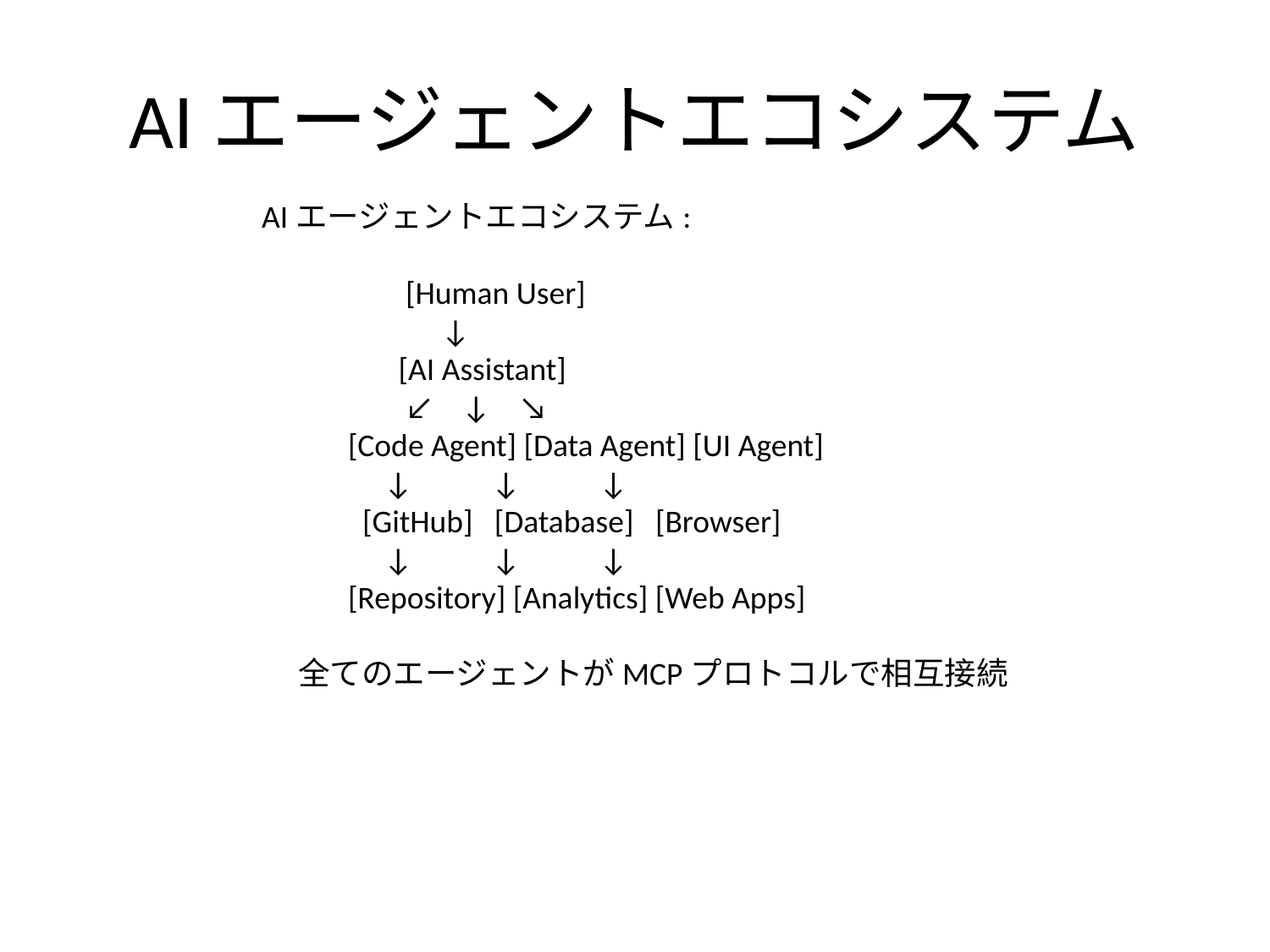

# AIエージェントエコシステム
AIエージェントエコシステム:

                    [Human User]
                         ↓
                   [AI Assistant]
                    ↙    ↓    ↘
            [Code Agent] [Data Agent] [UI Agent]
                 ↓           ↓           ↓
              [GitHub]   [Database]   [Browser]
                 ↓           ↓           ↓
            [Repository] [Analytics] [Web Apps]

    全てのエージェントがMCPプロトコルで相互接続